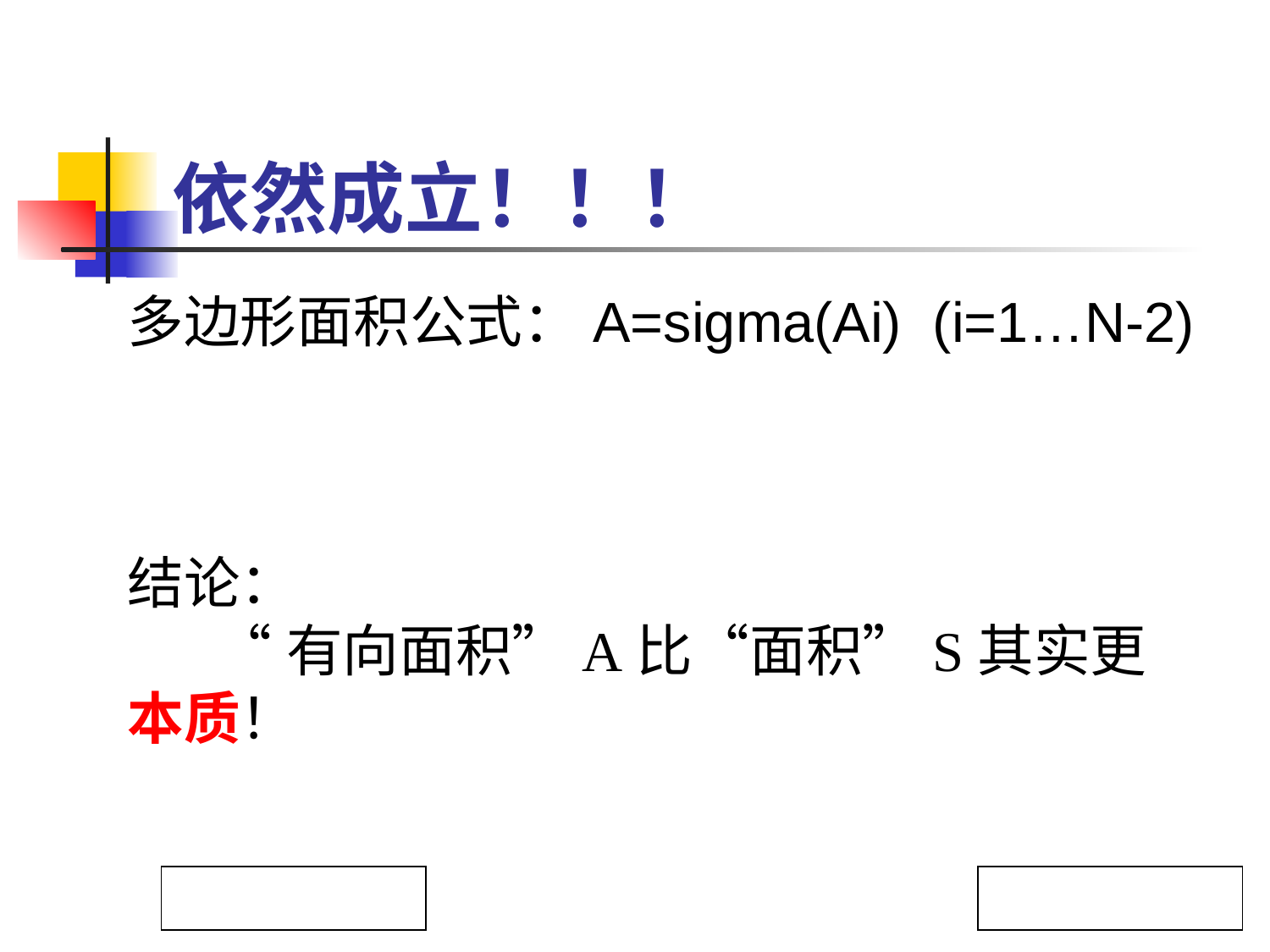

# 依然成立！！！
多边形面积公式：A=sigma(Ai)  (i=1…N-2)

结论：
       “有向面积”A比“面积”S其实更本质！

25